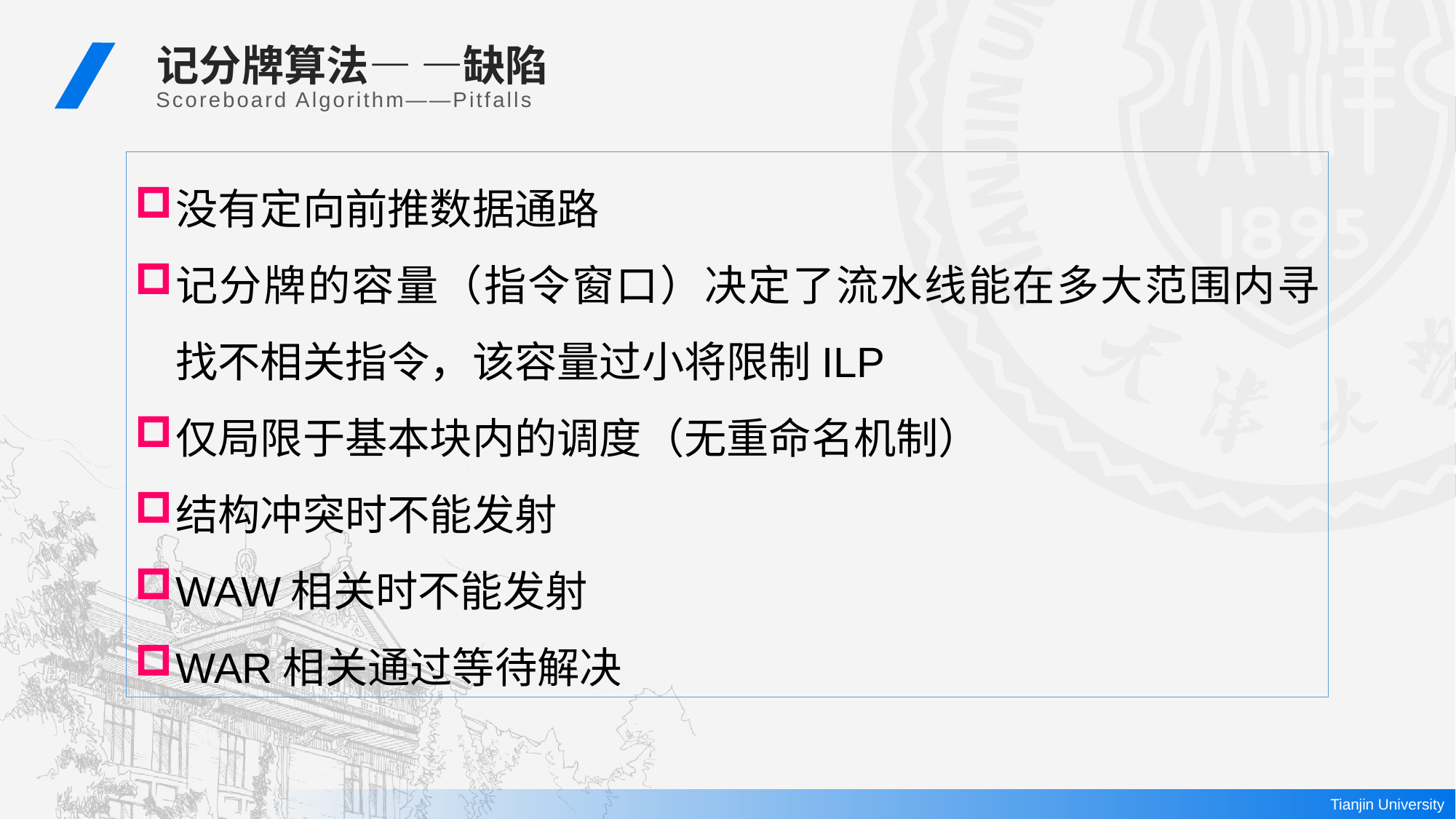

记分牌算法— —缺陷
Scoreboard Algorithm——Pitfalls
没有定向前推数据通路
记分牌的容量（指令窗口）决定了流水线能在多大范围内寻找不相关指令，该容量过小将限制ILP
仅局限于基本块内的调度（无重命名机制）
结构冲突时不能发射
WAW相关时不能发射
WAR相关通过等待解决